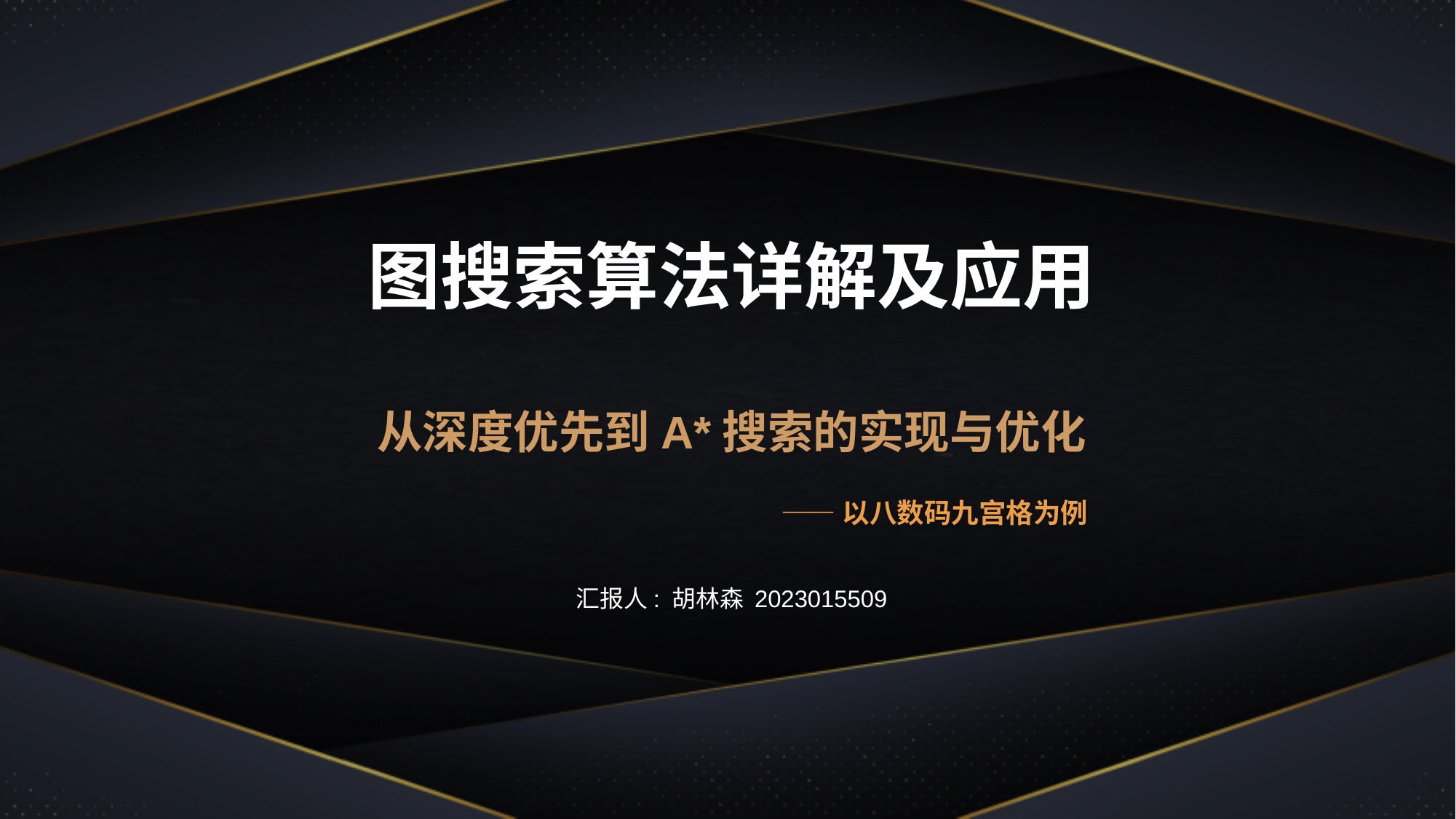

图搜索算法详解及应用

从深度优先到A*搜索的实现与优化

——以八数码九宫格为例
汇报人: 胡林森 2023015509